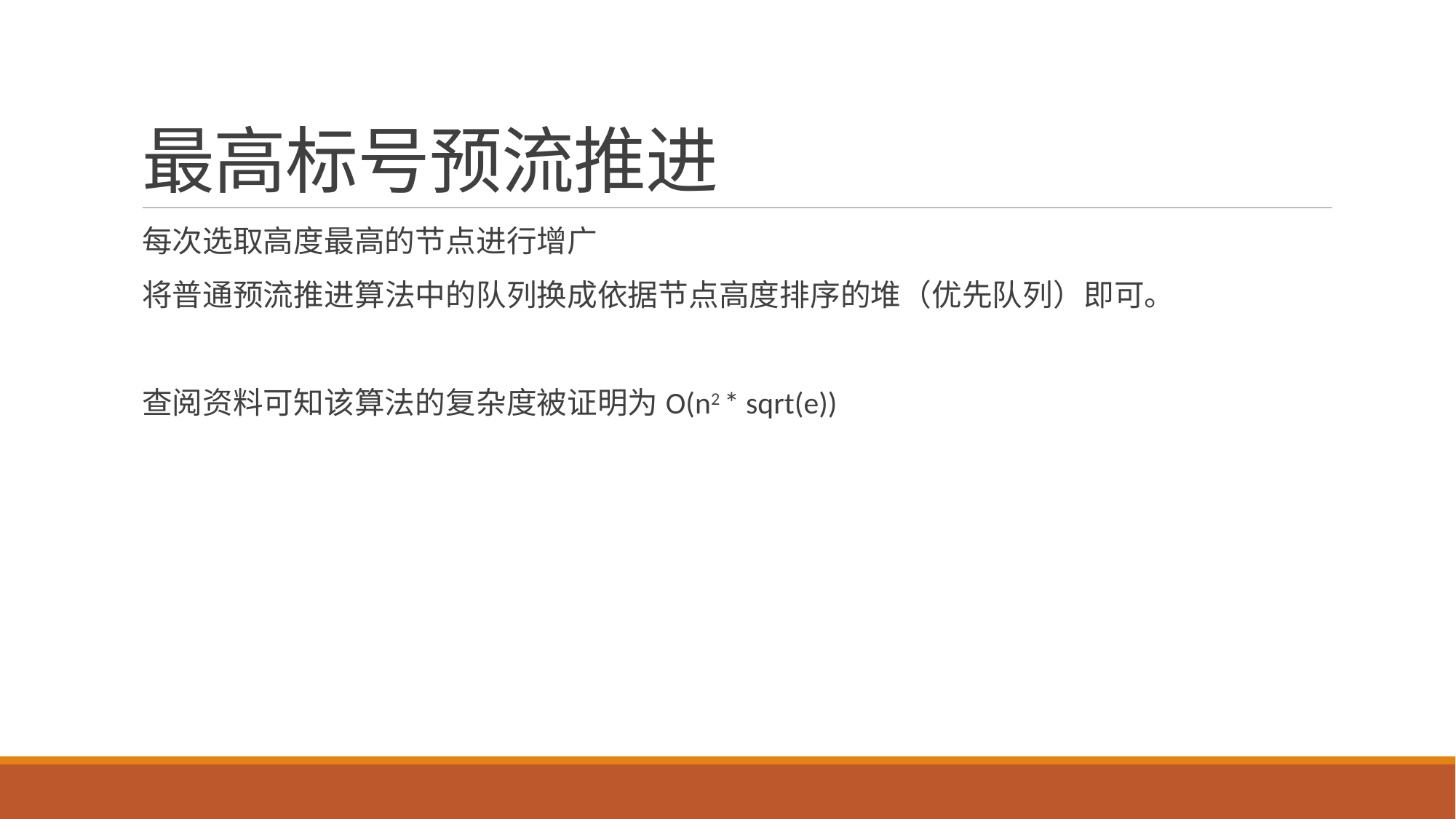

# 最高标号预流推进
每次选取高度最高的节点进行增广
将普通预流推进算法中的队列换成依据节点高度排序的堆（优先队列）即可。

查阅资料可知该算法的复杂度被证明为O(n2 * sqrt(e))